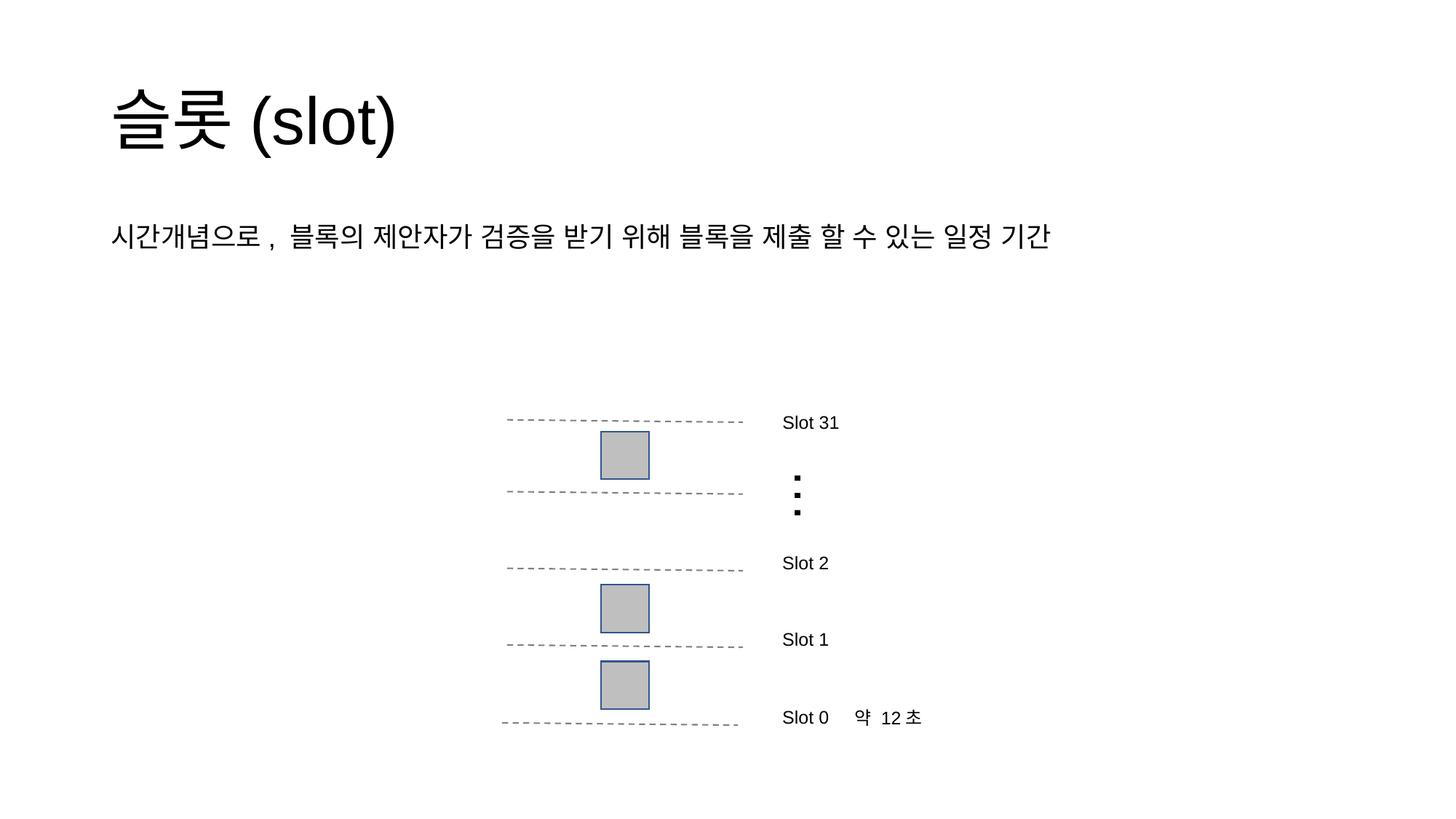

# 슬롯(slot)
시간개념으로, 블록의 제안자가 검증을 받기 위해 블록을 제출 할 수 있는 일정 기간

Slot 31

…
Slot 2

Slot 1

Slot 0
약 12초